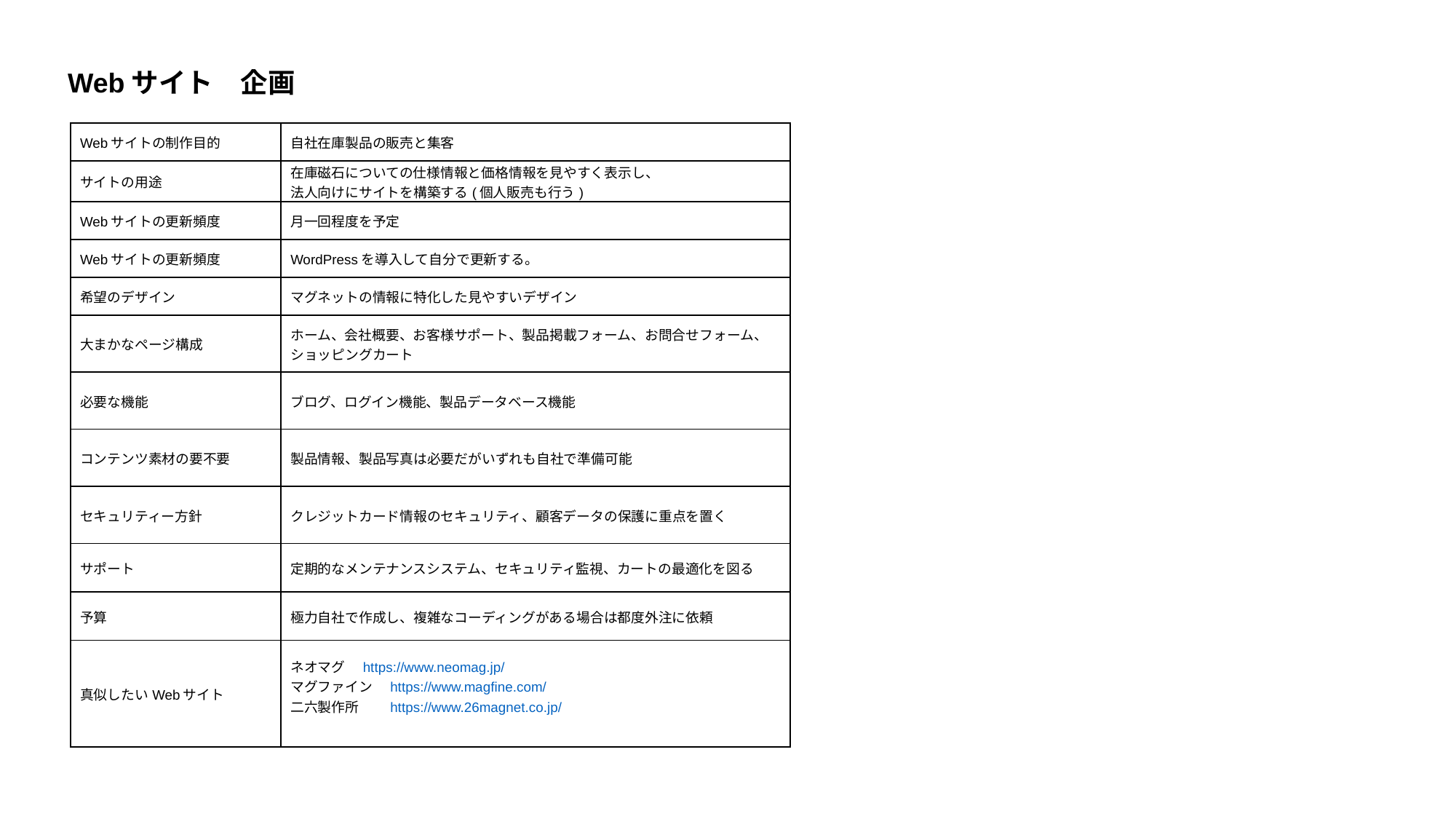

Webサイト　企画
| Webサイトの制作目的 | 自社在庫製品の販売と集客 |
| --- | --- |
| サイトの用途 | 在庫磁石についての仕様情報と価格情報を見やすく表示し、 法人向けにサイトを構築する(個人販売も行う) |
| Webサイトの更新頻度 | 月一回程度を予定 |
| Webサイトの更新頻度 | WordPressを導入して自分で更新する。 |
| 希望のデザイン | マグネットの情報に特化した見やすいデザイン |
| 大まかなページ構成 | ホーム、会社概要、お客様サポート、製品掲載フォーム、お問合せフォーム、ショッピングカート |
| 必要な機能 | ブログ、ログイン機能、製品データベース機能 |
| コンテンツ素材の要不要 | 製品情報、製品写真は必要だがいずれも自社で準備可能 |
| セキュリティー方針 | クレジットカード情報のセキュリティ、顧客データの保護に重点を置く |
| サポート | 定期的なメンテナンスシステム、セキュリティ監視、カートの最適化を図る |
| 予算 | 極力自社で作成し、複雑なコーディングがある場合は都度外注に依頼 |
| 真似したいWebサイト | ネオマグ　https://www.neomag.jp/ マグファイン　https://www.magfine.com/ 二六製作所　　https://www.26magnet.co.jp/ |